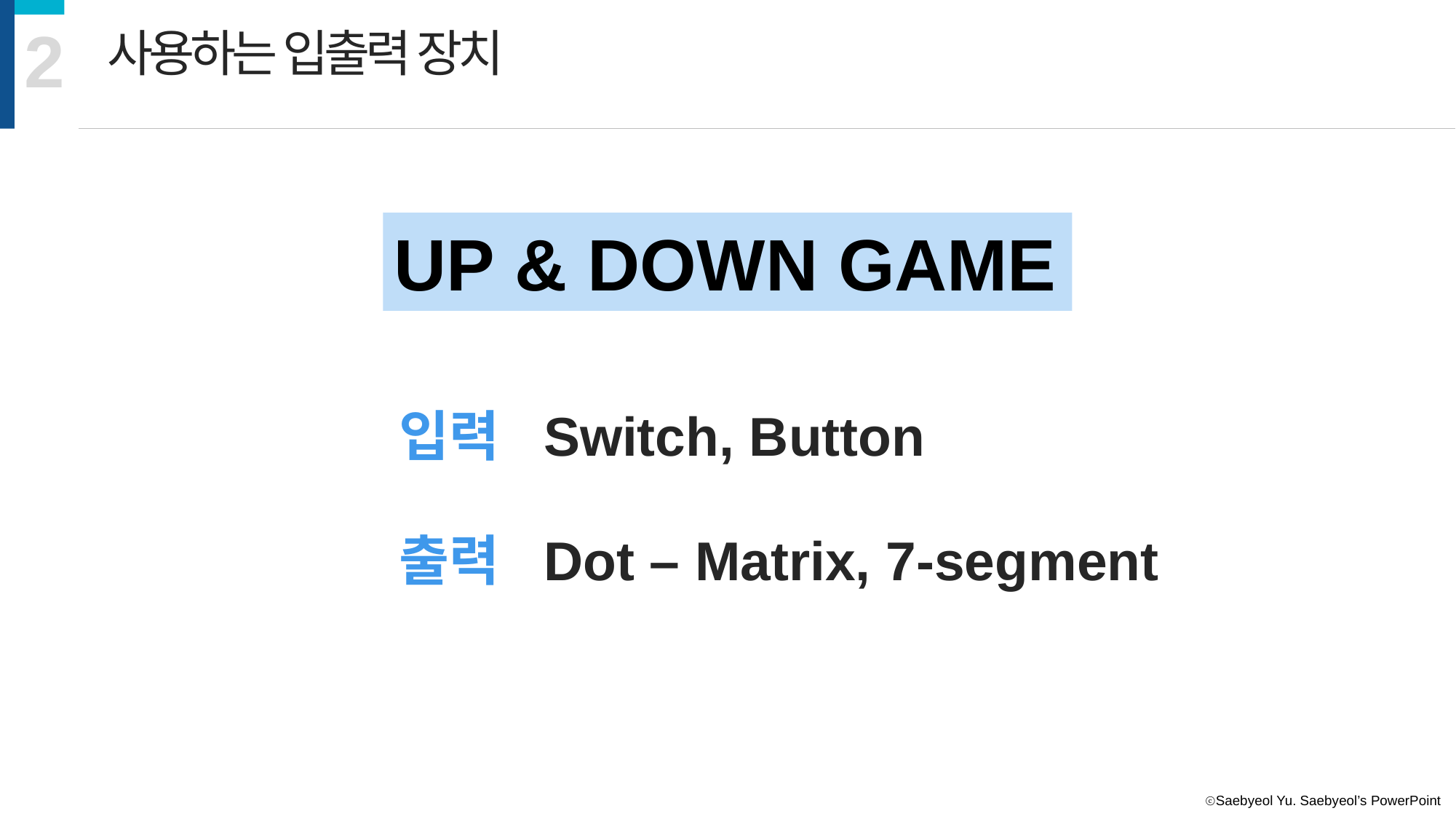

2
사용하는 입출력 장치
UP & DOWN GAME
Switch, Button
입력
출력
Dot – Matrix, 7-segment